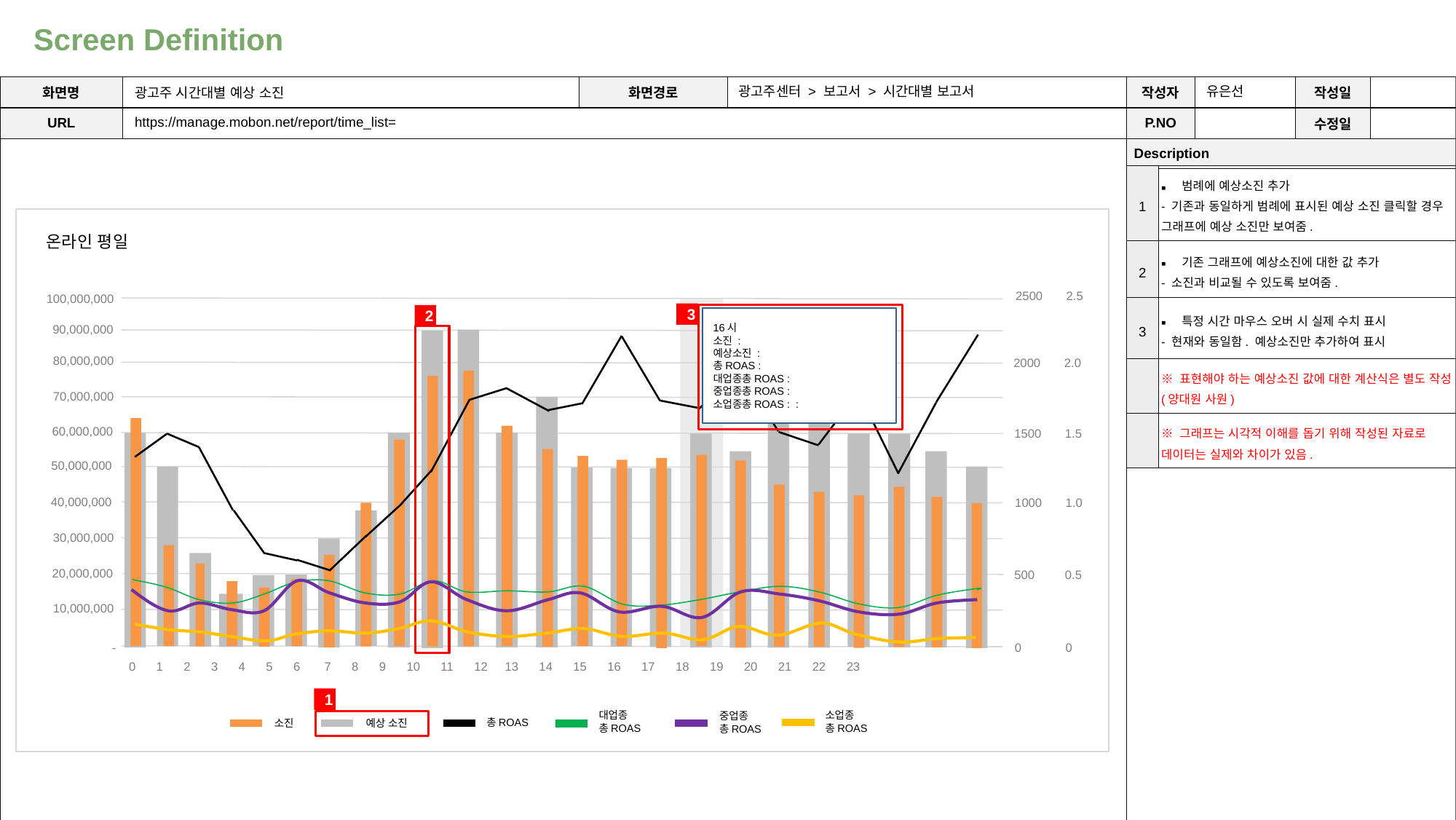

Screen Definition
광고주센터 > 보고서 > 시간대별 보고서
유은선
광고주 시간대별 예상 소진
https://manage.mobon.net/report/time_list=
| 1 | 범례에 예상소진 추가 - 기존과 동일하게 범례에 표시된 예상 소진 클릭할 경우 그래프에 예상 소진만 보여줌. |
| --- | --- |
| 2 | 기존 그래프에 예상소진에 대한 값 추가 - 소진과 비교될 수 있도록 보여줌. |
| 3 | 특정 시간 마우스 오버 시 실제 수치 표시 - 현재와 동일함. 예상소진만 추가하여 표시 |
|  | ※ 표현해야 하는 예상소진 값에 대한 계산식은 별도 작성(양대원 사원) |
|  | ※ 그래프는 시각적 이해를 돕기 위해 작성된 자료로 데이터는 실제와 차이가 있음. |

온라인 평일
2500
100,000,000
90,000,000
80,000,000
2000
70,000,000
60,000,000
1500
50,000,000
40,000,000
1000
30,000,000
20,000,000
500
10,000,000
0
0      1      2      3      4      5      6       7      8      9      10      11      12     13      14      15      16      17      18      19      20      21      22      23
-
2.5

3

2
16시
소진 :
예상소진 :
총ROAS :
대업종총ROAS :
중업종총ROAS :
소업종총ROAS :  :

2.0

1.5

1.0

0.5

0
1
대업종
총ROAS
소업종
총ROAS
중업종
총ROAS
총ROAS
예상 소진
소진